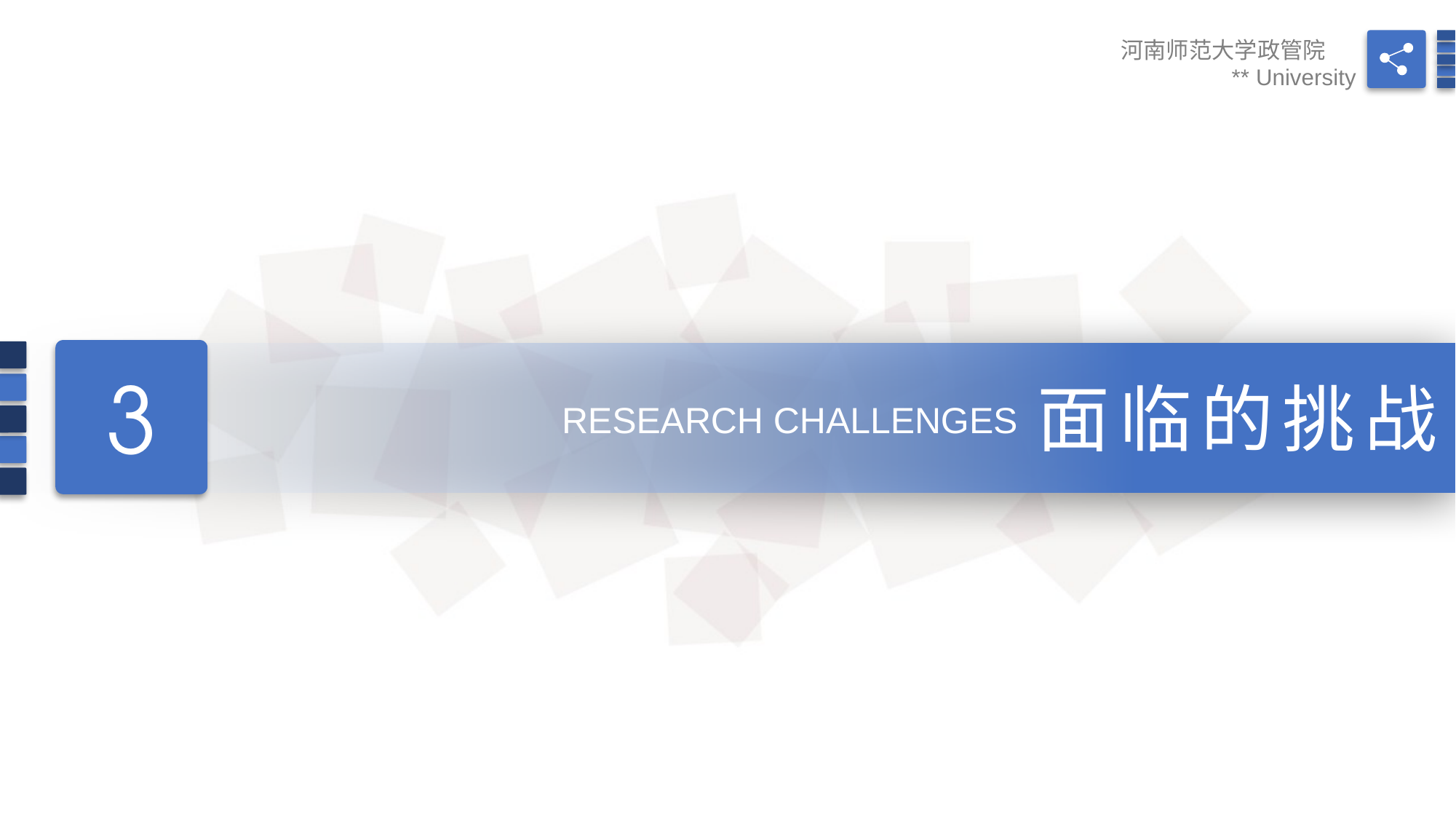

河南师范大学政管院
** University

3

面临的挑战
RESEARCH CHALLENGES